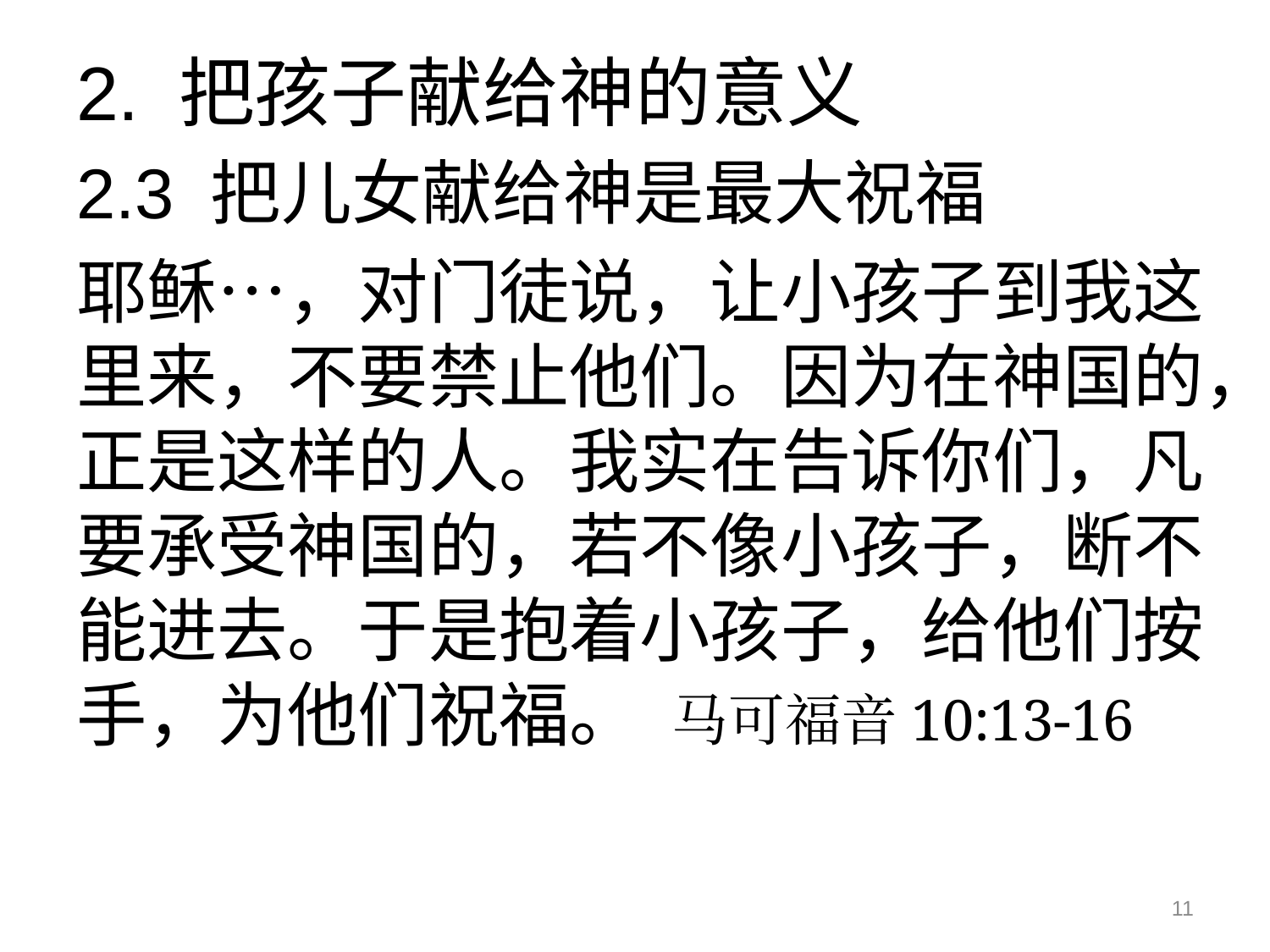

# 2. 把孩子献给神的意义
2.3 把儿女献给神是最大祝福
耶稣…，对门徒说，让小孩子到我这里来，不要禁止他们。因为在神国的，正是这样的人。我实在告诉你们，凡要承受神国的，若不像小孩子，断不能进去。于是抱着小孩子，给他们按手，为他们祝福。  马可福音10:13-16
11